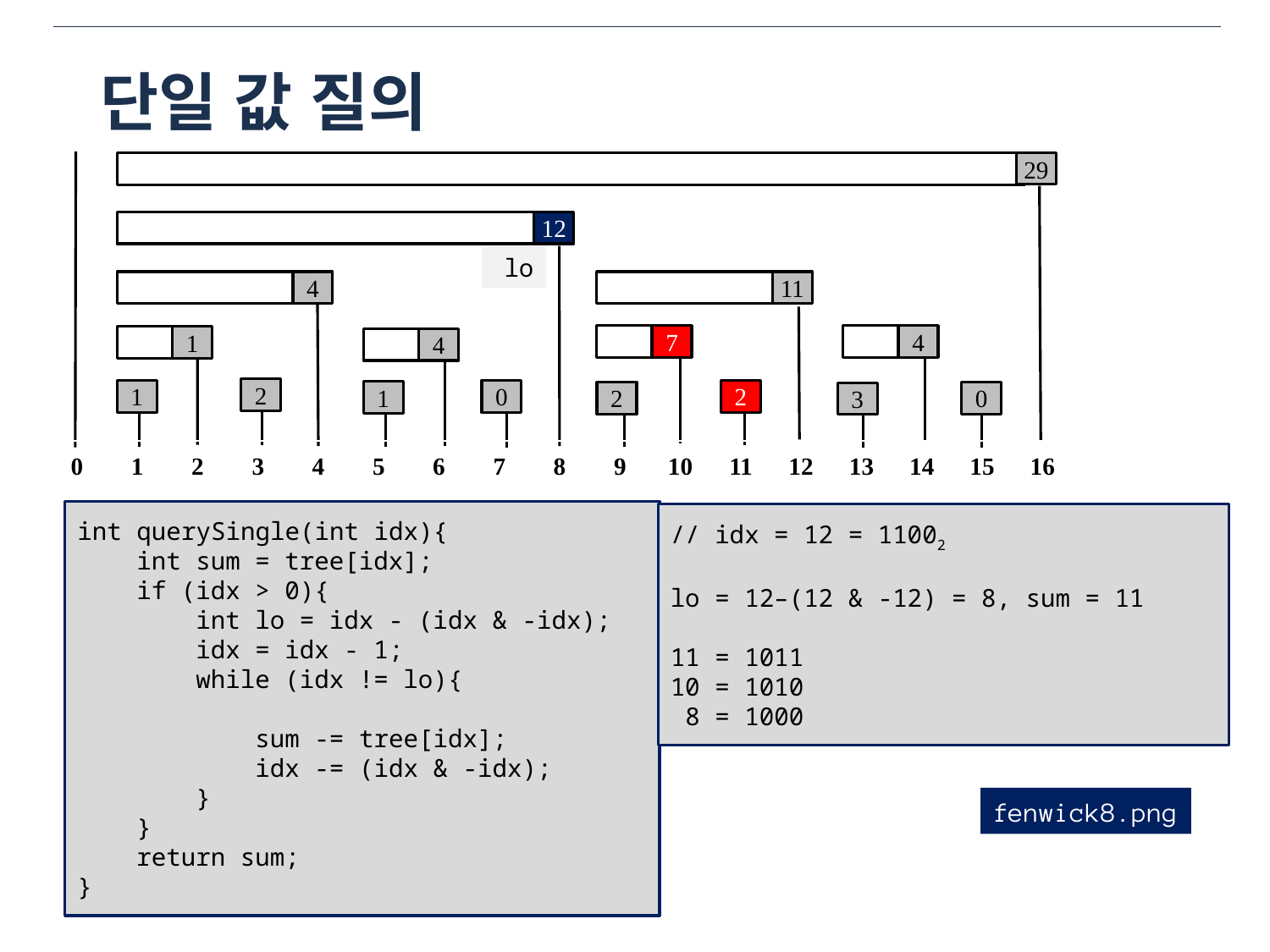

# 단일 값 질의

29

12
lo

4
11

7
4

1

4
2
1
0
2
1
2
0
3
| 0 | 1 | 2 | 3 | 4 | 5 | 6 | 7 | 8 | 9 | 10 | 11 | 12 | 13 | 14 | 15 | 16 |
| --- | --- | --- | --- | --- | --- | --- | --- | --- | --- | --- | --- | --- | --- | --- | --- | --- |
int querySingle(int idx){
    int sum = tree[idx];
    if (idx > 0){
        int lo = idx - (idx & -idx);
        idx = idx - 1;
        while (idx != lo){

            sum -= tree[idx];
            idx -= (idx & -idx);
        }
    }
    return sum;
}
// idx = 12 = 11002

lo = 12–(12 & -12) = 8, sum = 11

11 = 1011
10 = 1010
 8 = 1000
fenwick8.png